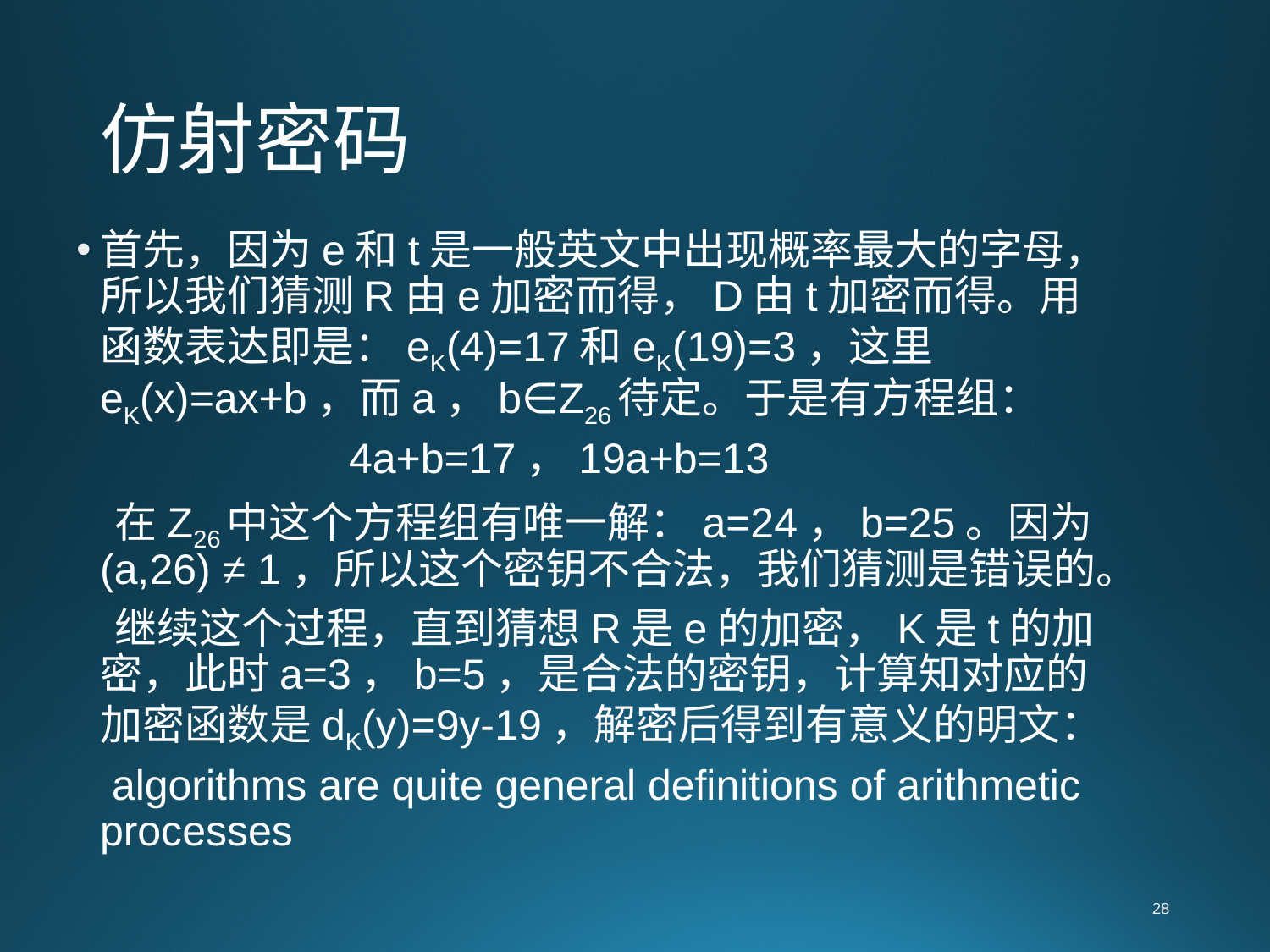

# 仿射密码
首先，因为e和t是一般英文中出现概率最大的字母，所以我们猜测R由e加密而得，D由t加密而得。用函数表达即是：eK(4)=17和eK(19)=3，这里eK(x)=ax+b，而a，b∈Z26待定。于是有方程组：
                       4a+b=17，19a+b=13
   在Z26中这个方程组有唯一解：a=24，b=25。因为(a,26) ≠ 1，所以这个密钥不合法，我们猜测是错误的。
   继续这个过程，直到猜想R是e的加密，K是t的加密，此时a=3，b=5，是合法的密钥，计算知对应的加密函数是dK(y)=9y-19，解密后得到有意义的明文：
   algorithms are quite general definitions of arithmetic processes
28